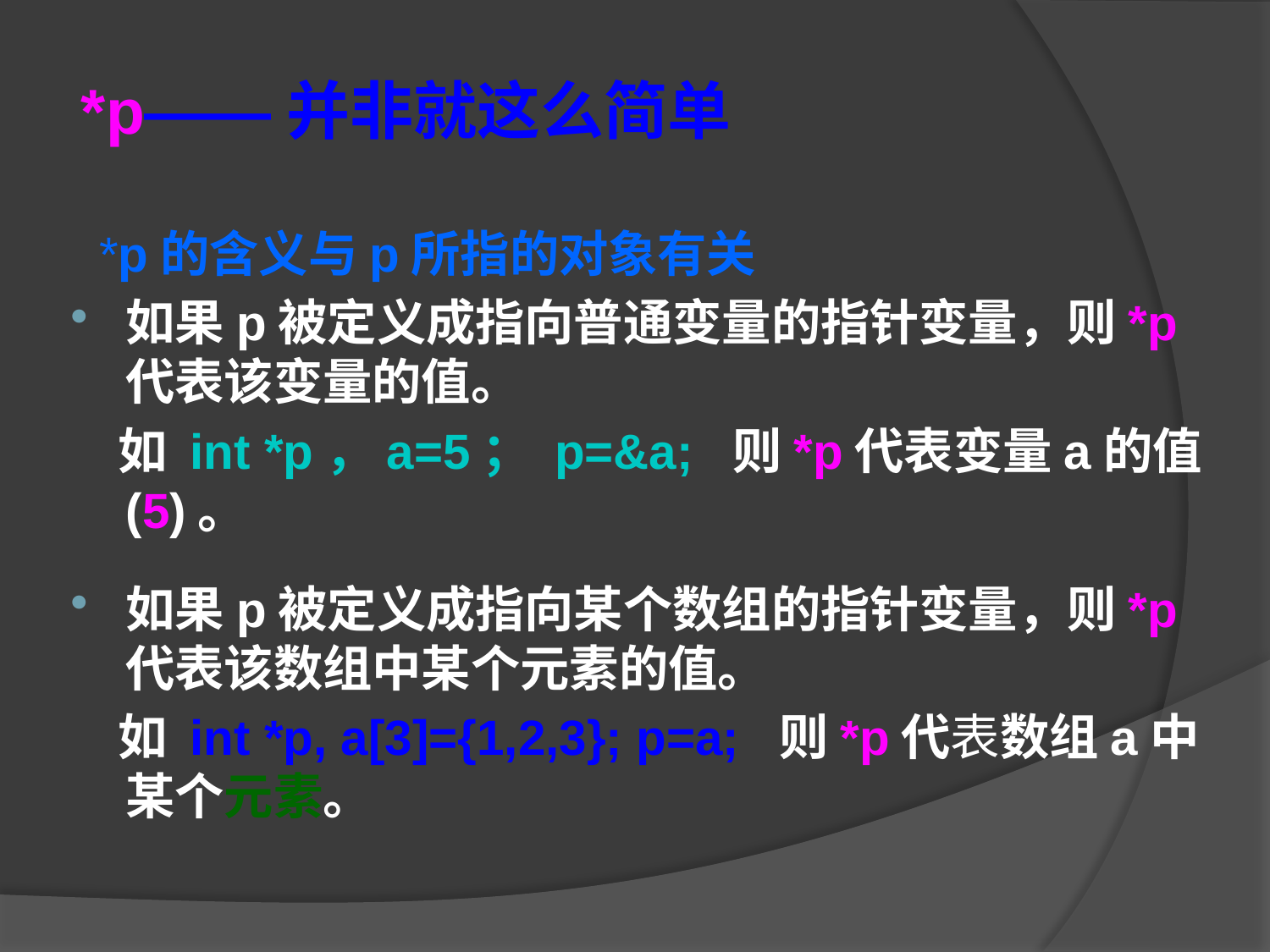

# *p——并非就这么简单
   *p的含义与p所指的对象有关
如果p被定义成指向普通变量的指针变量，则*p代表该变量的值。
   如 int *p，a=5； p=&a;  则*p代表变量a的值(5)。
如果p被定义成指向某个数组的指针变量，则*p代表该数组中某个元素的值。
   如 int *p, a[3]={1,2,3}; p=a;  则*p代表数组a中某个元素。